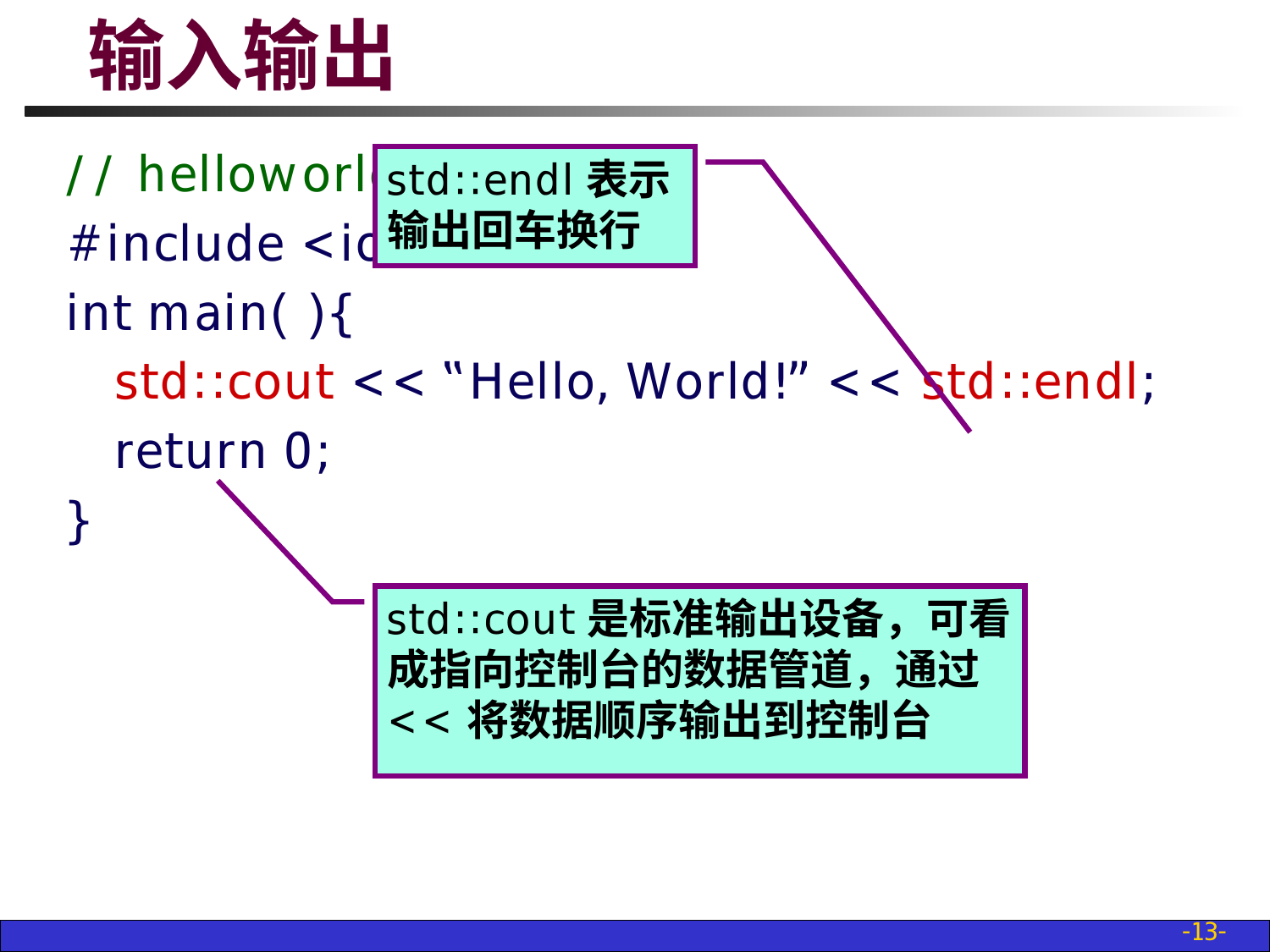

# 输入输出
// helloworld.cpp
#include <iostream>
int main( ){
	std::cout << “Hello, World!” << std::endl;
	return 0;
}
std::endl表示输出回车换行
std::cout是标准输出设备，可看成指向控制台的数据管道，通过<<将数据顺序输出到控制台
-13-